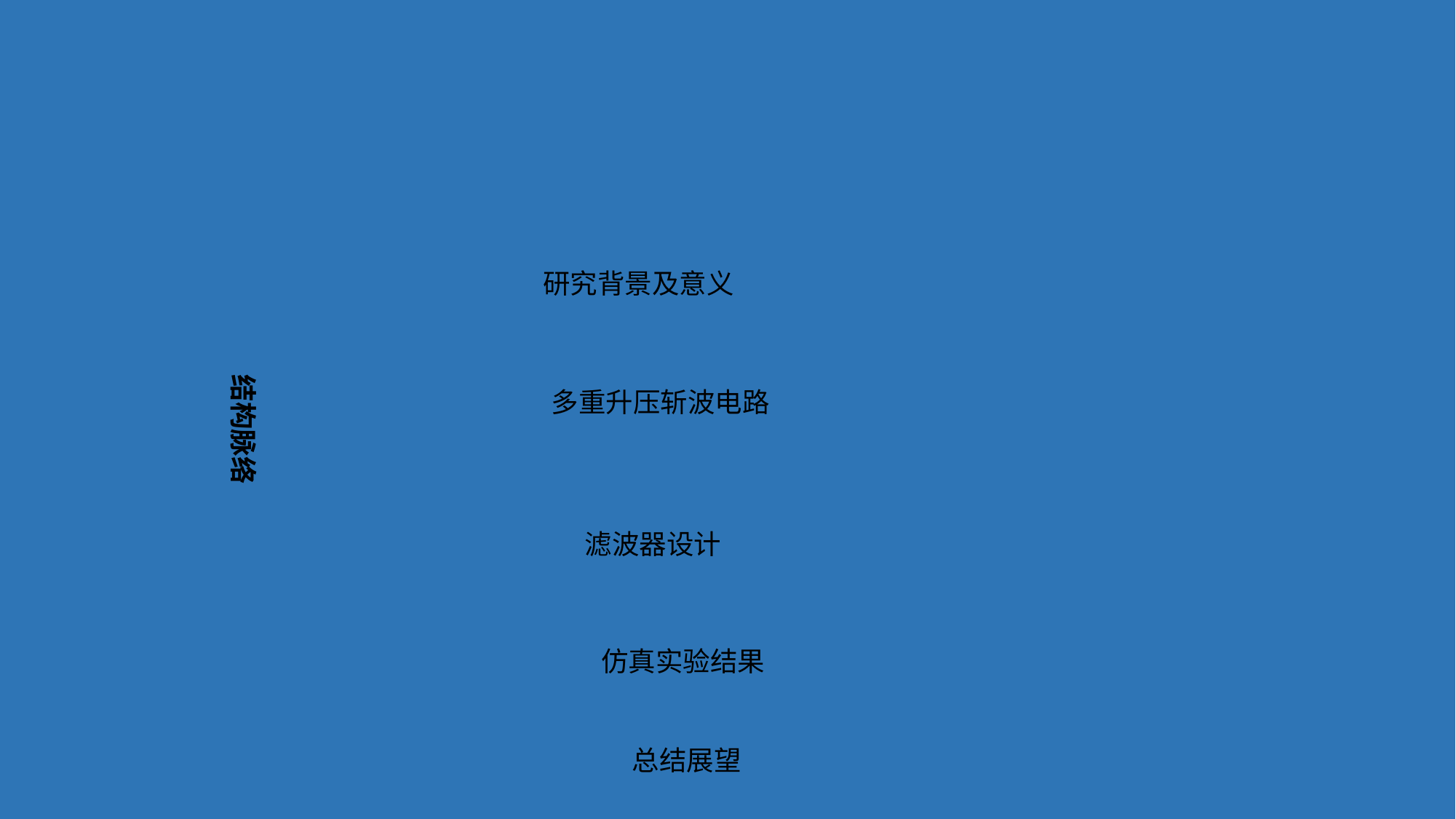

研究背景及意义
结构脉络
多重升压斩波电路
滤波器设计
仿真实验结果
总结展望